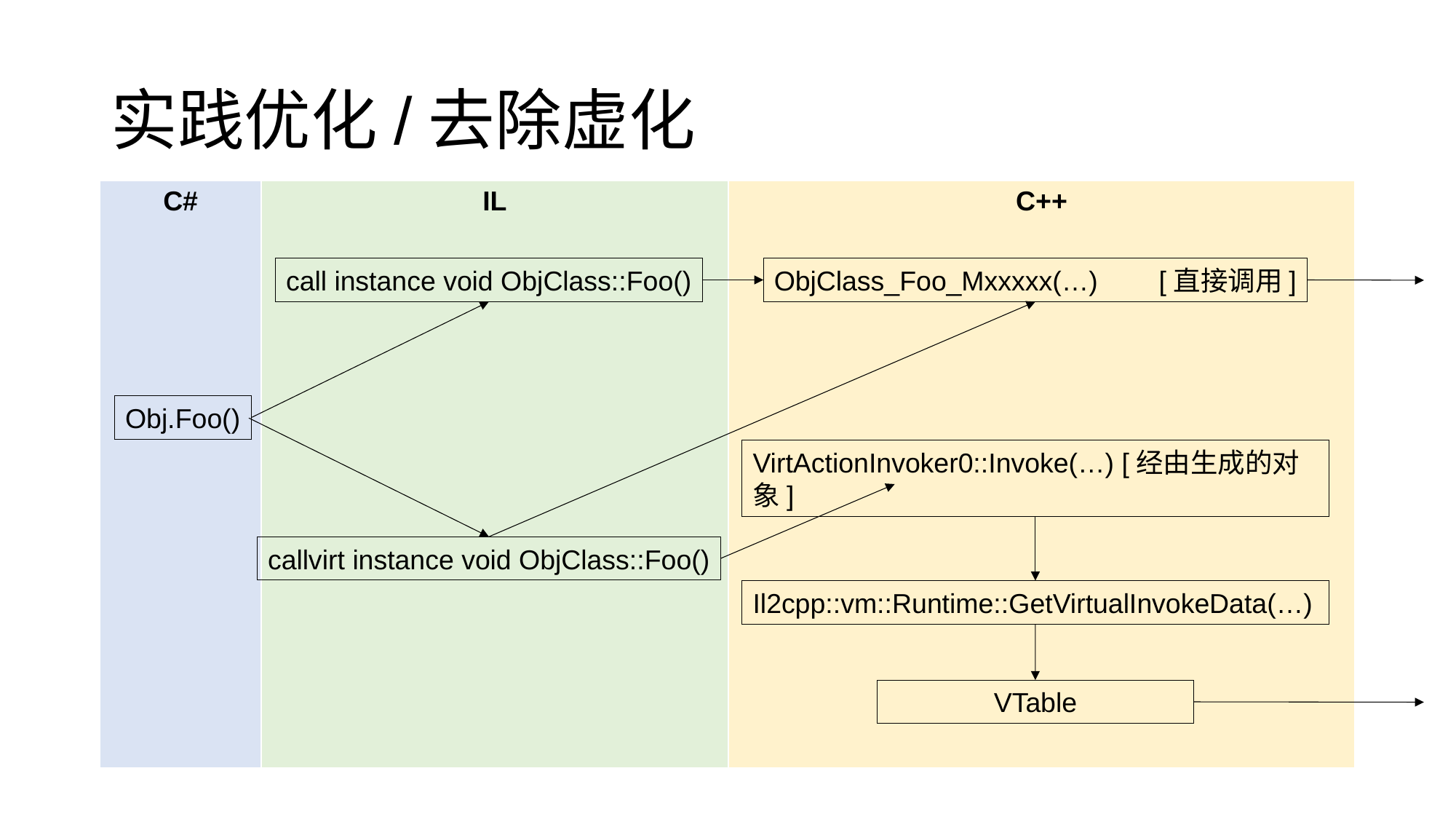

# 实践优化/去除虚化
| C# | IL | C++ |
| --- | --- | --- |
call instance void ObjClass::Foo()
ObjClass_Foo_Mxxxxx(…)        [直接调用]
Obj.Foo()
VirtActionInvoker0::Invoke(…) [经由生成的对象]
callvirt instance void ObjClass::Foo()
Il2cpp::vm::Runtime::GetVirtualInvokeData(…)
VTable